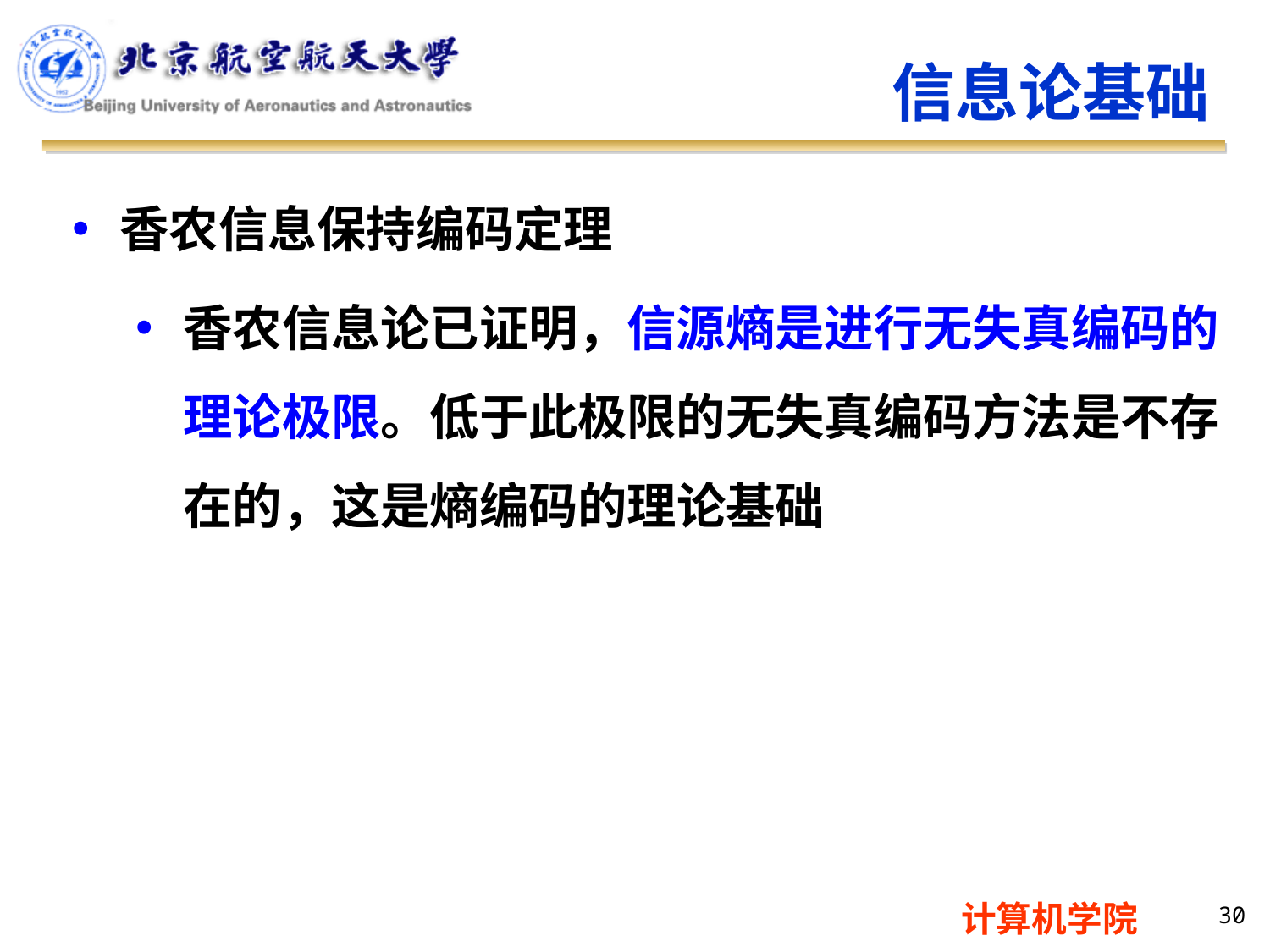

信息论基础
香农信息保持编码定理
香农信息论已证明，信源熵是进行无失真编码的理论极限。低于此极限的无失真编码方法是不存在的，这是熵编码的理论基础
30